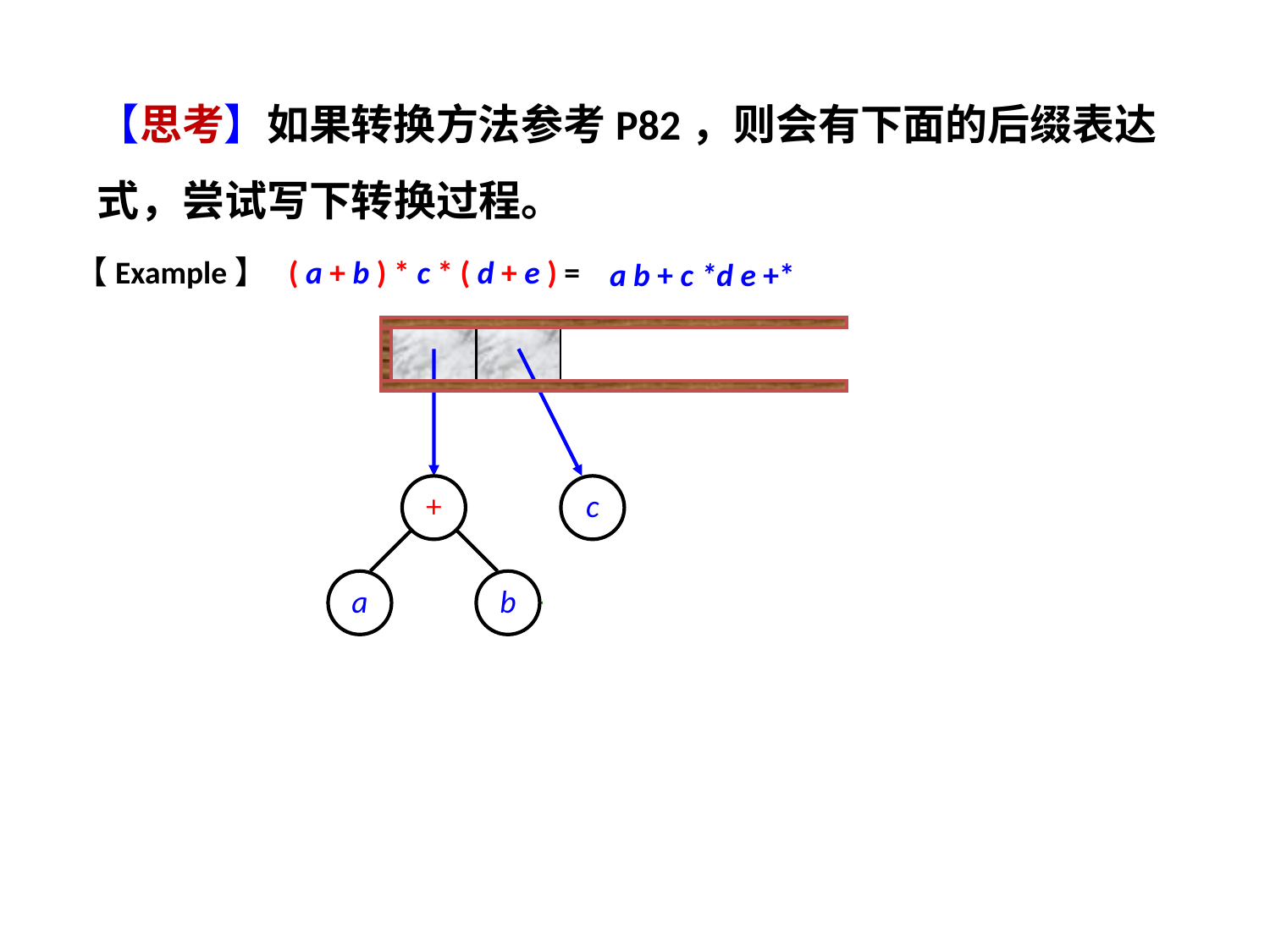

【思考】如果转换方法参考P82，则会有下面的后缀表达式，尝试写下转换过程。
【Example】  ( a + b ) * c * ( d + e ) =
a b + c *d e +*

a

+

b

c

T2

a
b
T1